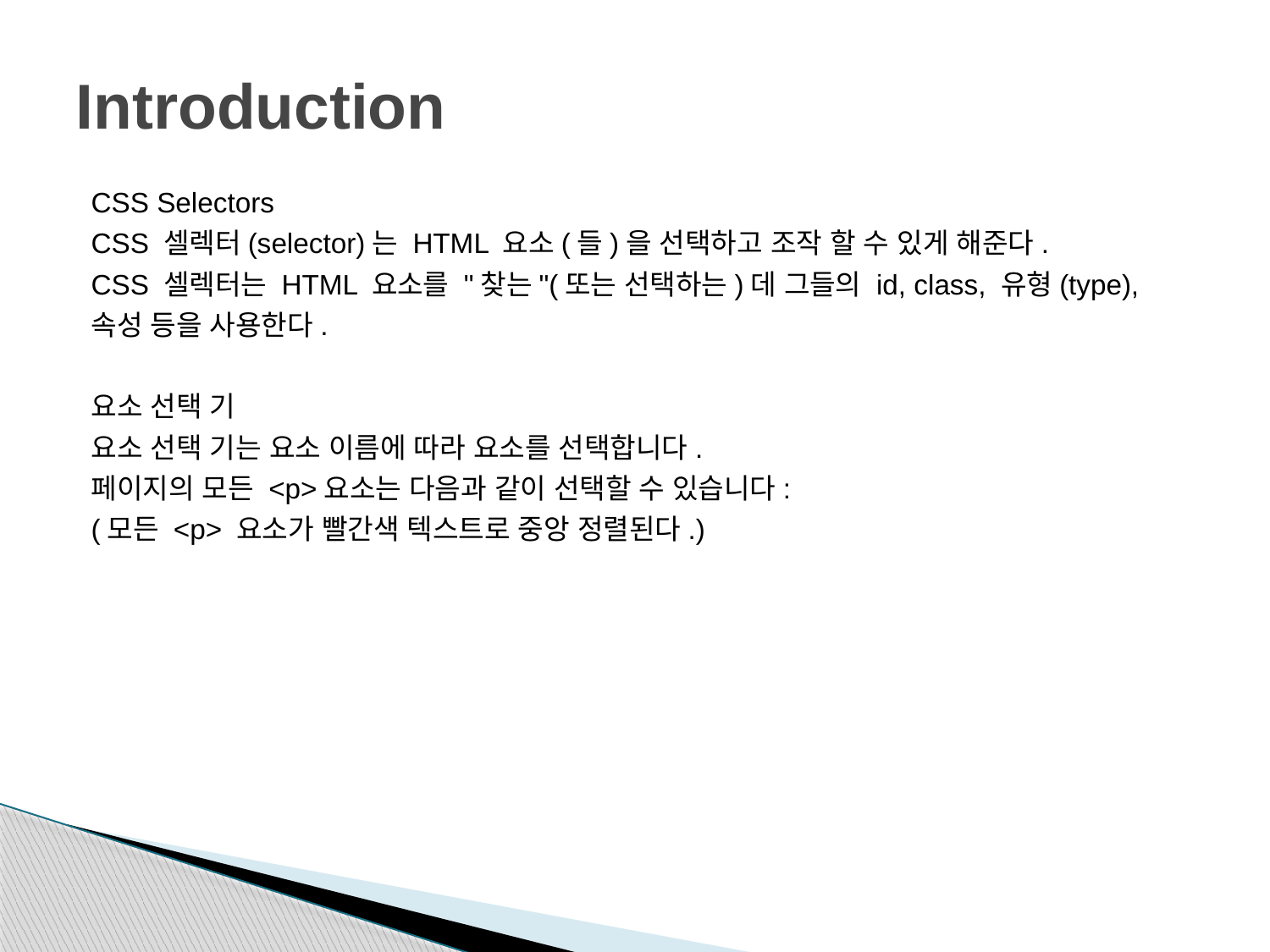

# Introduction
CSS Selectors
CSS 셀렉터(selector)는 HTML 요소(들)을 선택하고 조작 할 수 있게 해준다.
CSS 셀렉터는 HTML 요소를 "찾는"(또는 선택하는)데 그들의 id, class, 유형(type),
속성 등을 사용한다.

요소 선택 기
요소 선택 기는 요소 이름에 따라 요소를 선택합니다.
페이지의 모든 <p>요소는 다음과 같이 선택할 수 있습니다:
(모든 <p> 요소가 빨간색 텍스트로 중앙 정렬된다.)